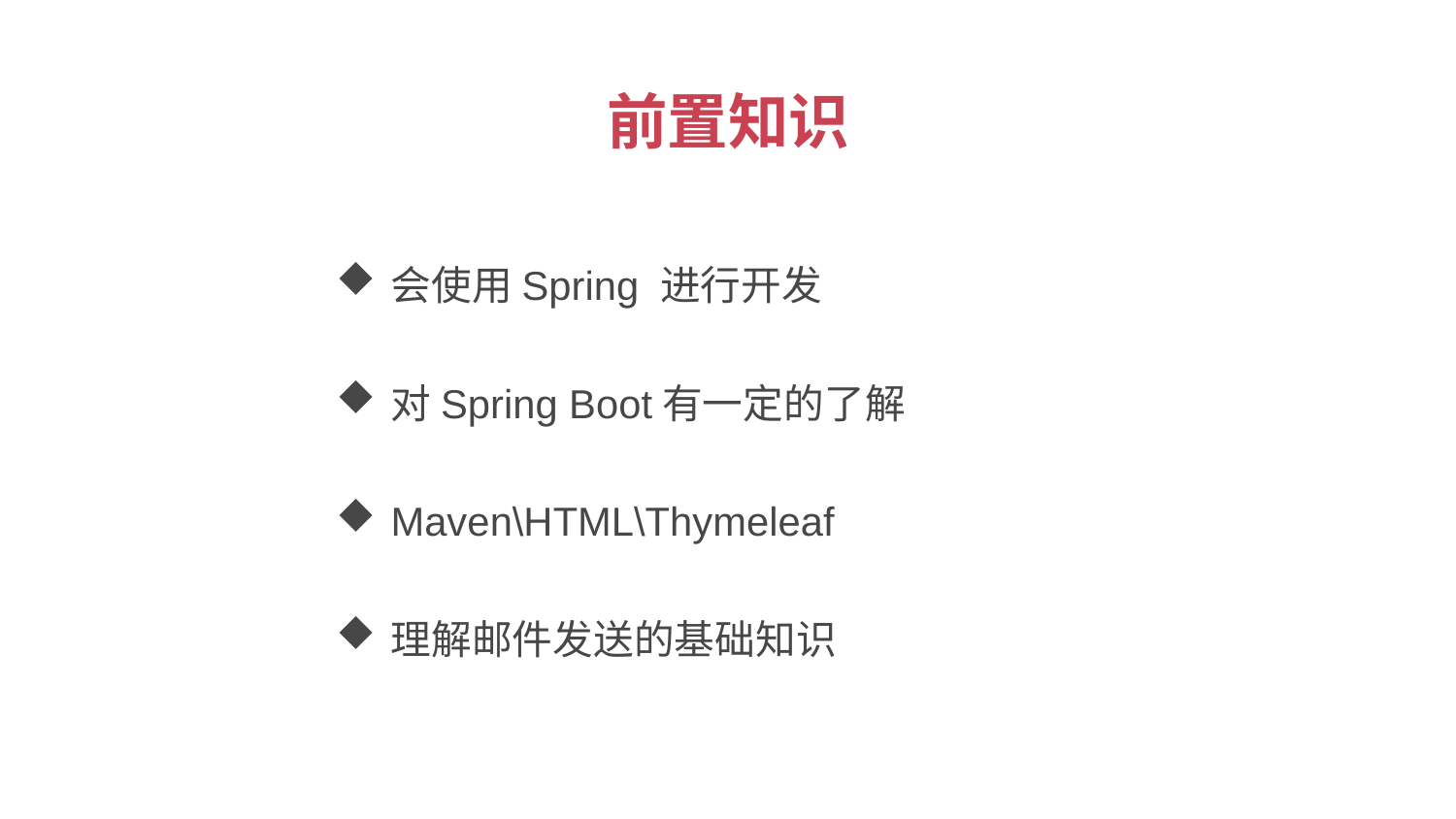

前置知识

会使用Spring 进行开发
对Spring Boot有一定的了解
Maven\HTML\Thymeleaf
理解邮件发送的基础知识